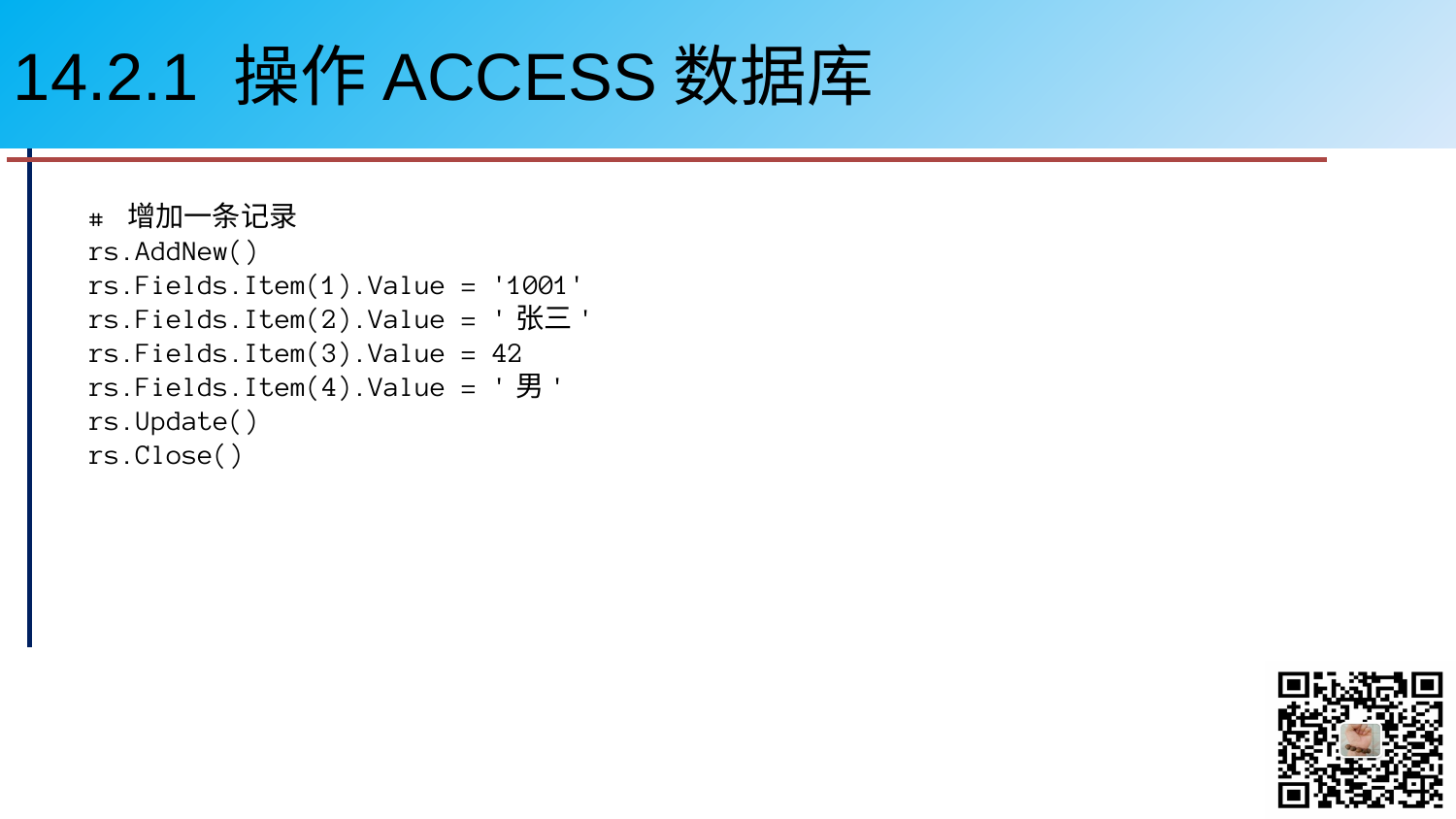

# 14.2.1 操作ACCESS数据库
# 增加一条记录
rs.AddNew()
rs.Fields.Item(1).Value = '1001'
rs.Fields.Item(2).Value = '张三'
rs.Fields.Item(3).Value = 42
rs.Fields.Item(4).Value = '男'
rs.Update()
rs.Close()